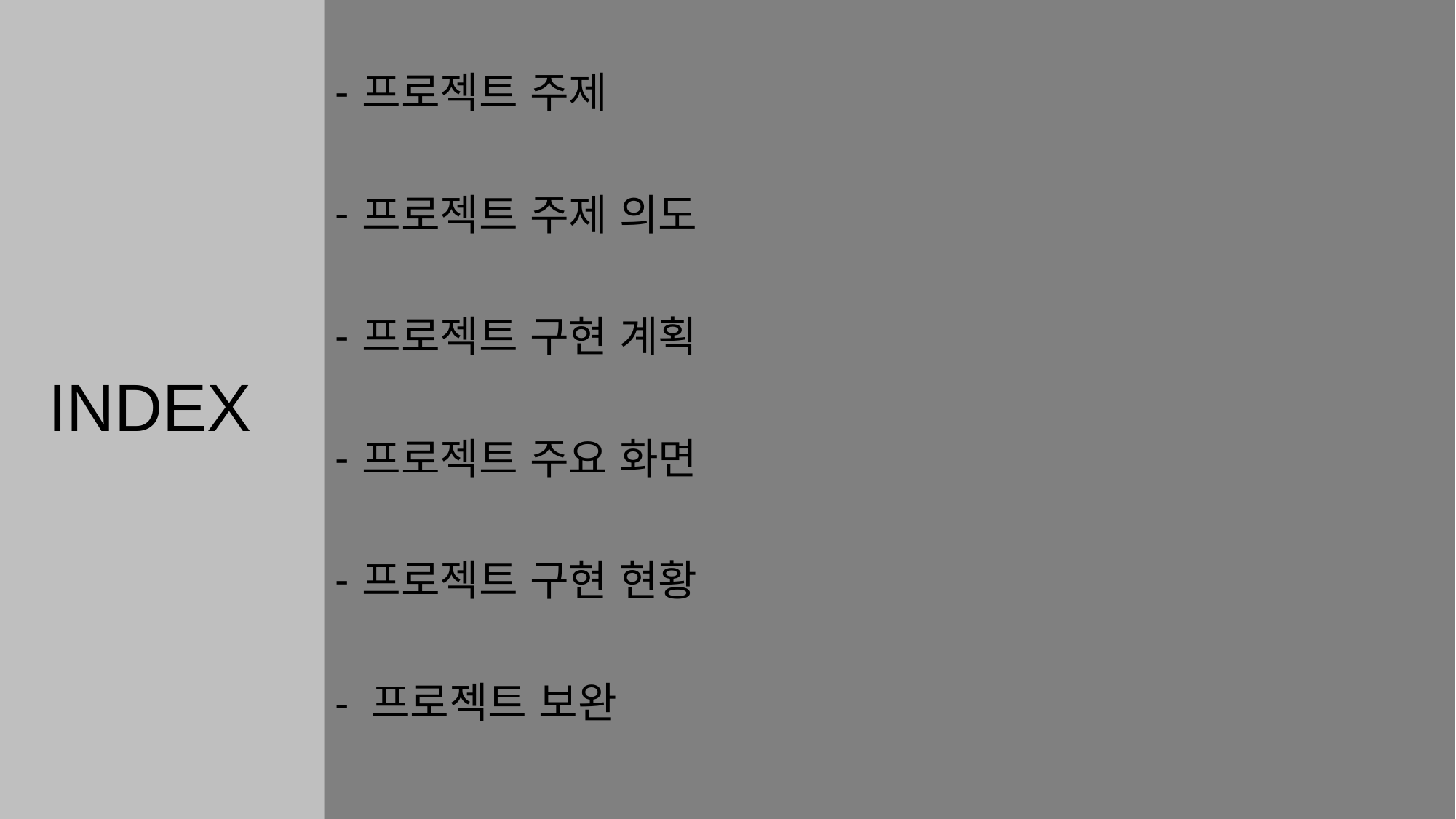

# INDEX

프로젝트 주제

프로젝트 주제 의도

프로젝트 구현 계획

프로젝트 주요 화면

프로젝트 구현 현황

- 프로젝트 보완